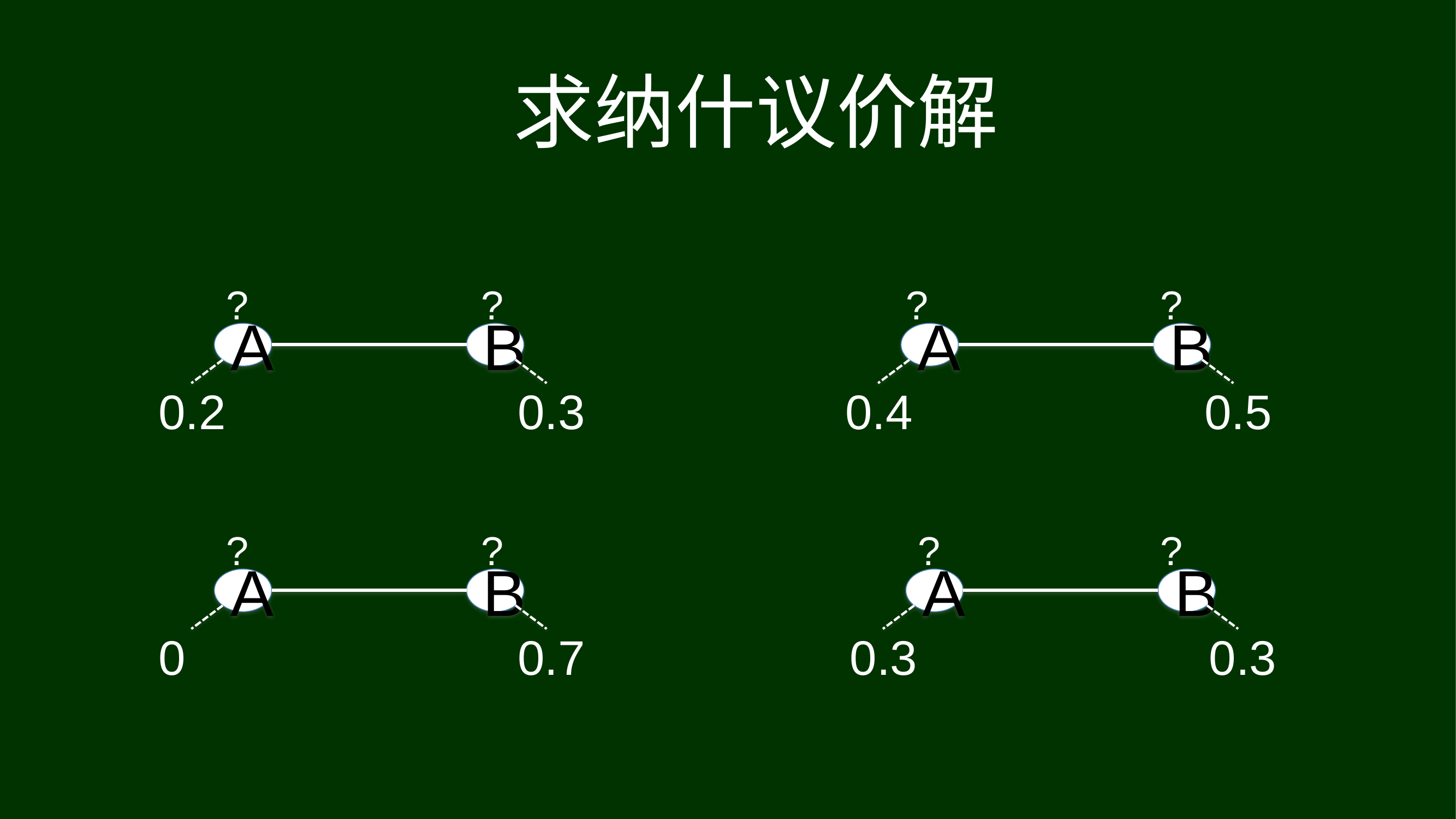

# 求纳什议价解
?
?
?
?
A
B
A
B
0.2
0.3
0.4
0.5
?
?
?
?
A
B
A
B
0
0.7
0.3
0.3